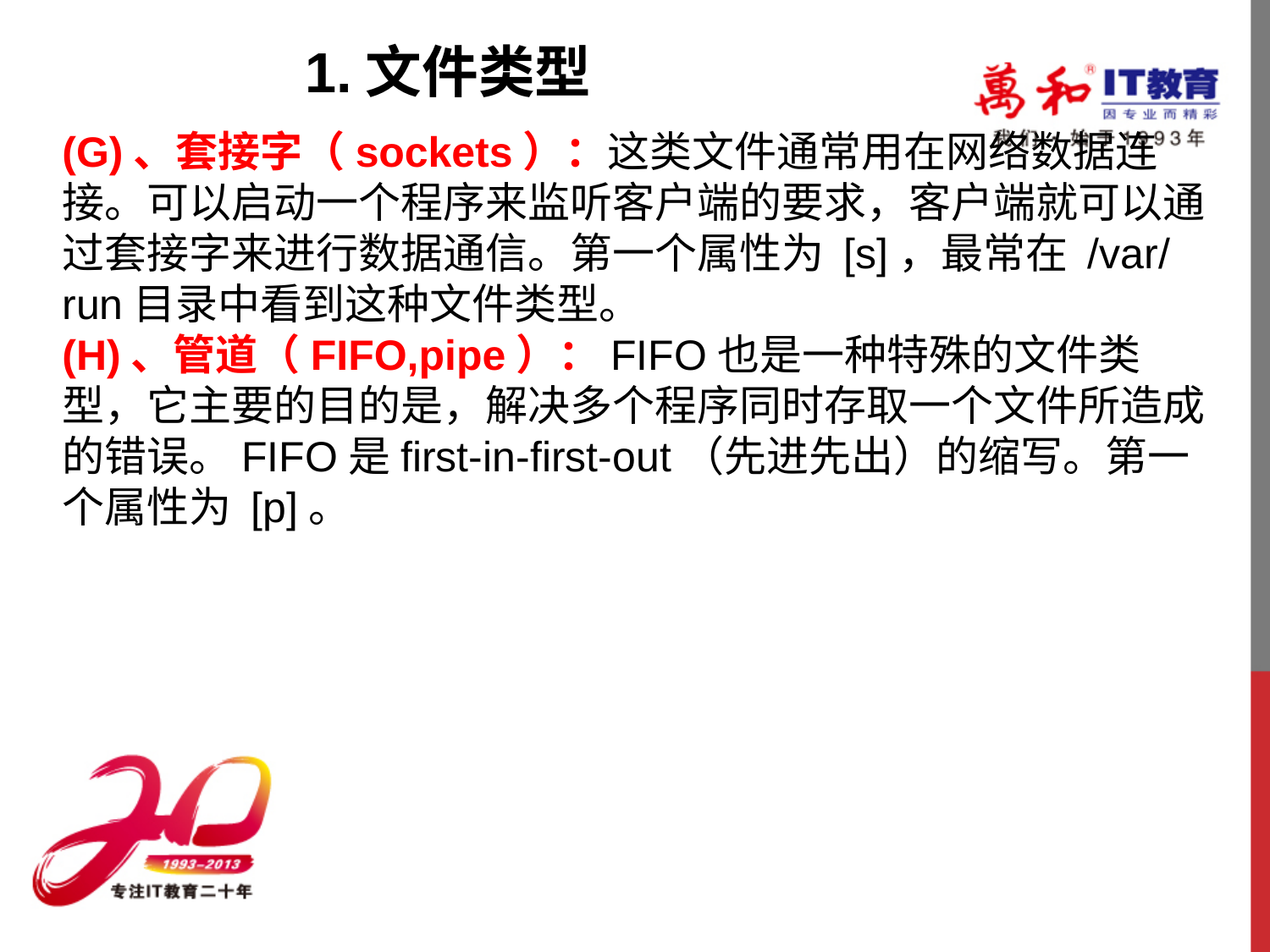

1.文件类型
(G)、套接字（sockets）：这类文件通常用在网络数据连接。可以启动一个程序来监听客户端的要求，客户端就可以通过套接字来进行数据通信。第一个属性为 [s]，最常在 /var/run目录中看到这种文件类型。
(H)、管道（FIFO,pipe）：FIFO也是一种特殊的文件类型，它主要的目的是，解决多个程序同时存取一个文件所造成的错误。FIFO是first-in-first-out（先进先出）的缩写。第一个属性为 [p]。